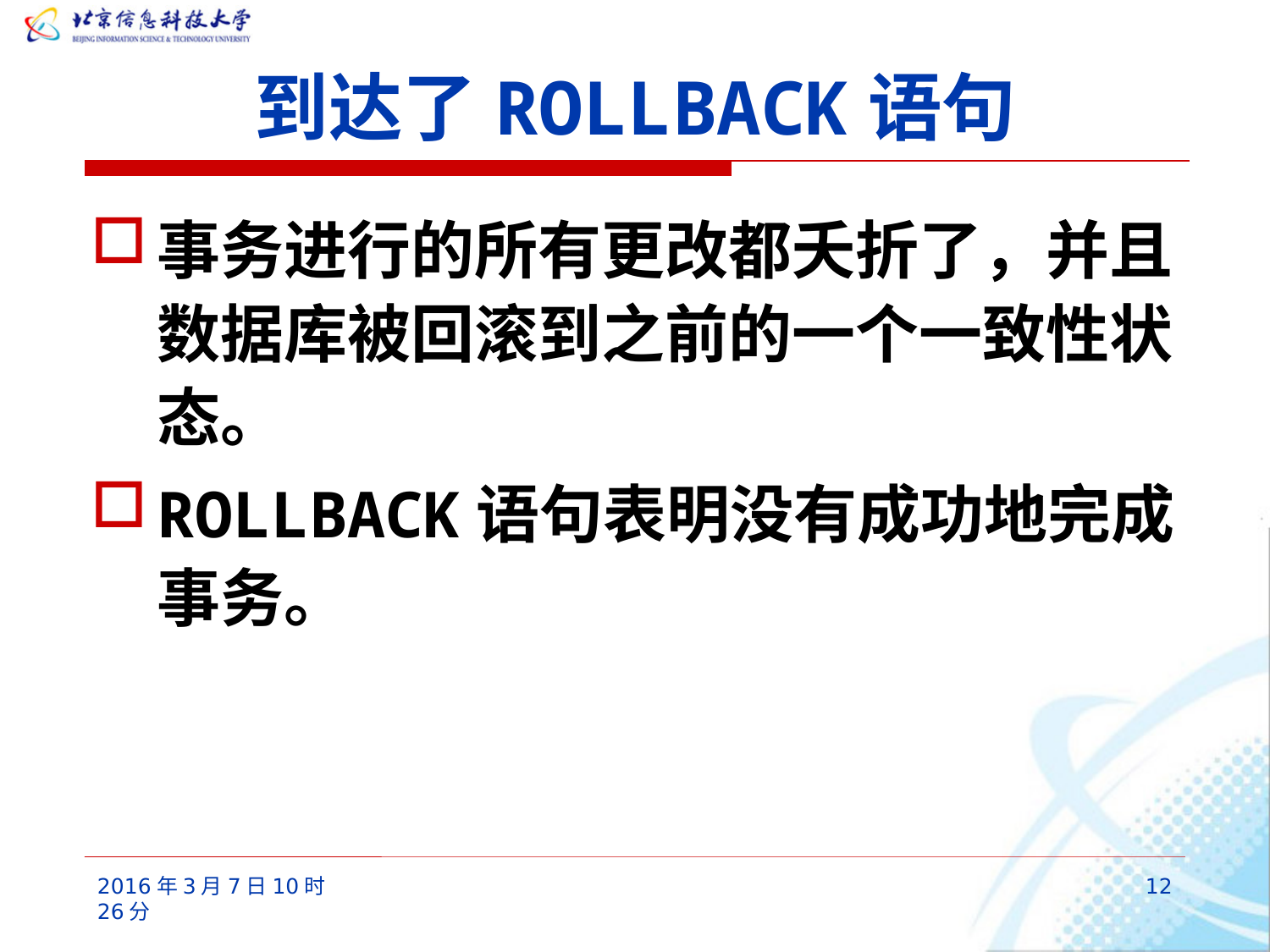

# 到达了ROLLBACK语句
事务进行的所有更改都夭折了，并且数据库被回滚到之前的一个一致性状态。
ROLLBACK语句表明没有成功地完成事务。

2016年3月7日10时26分
12